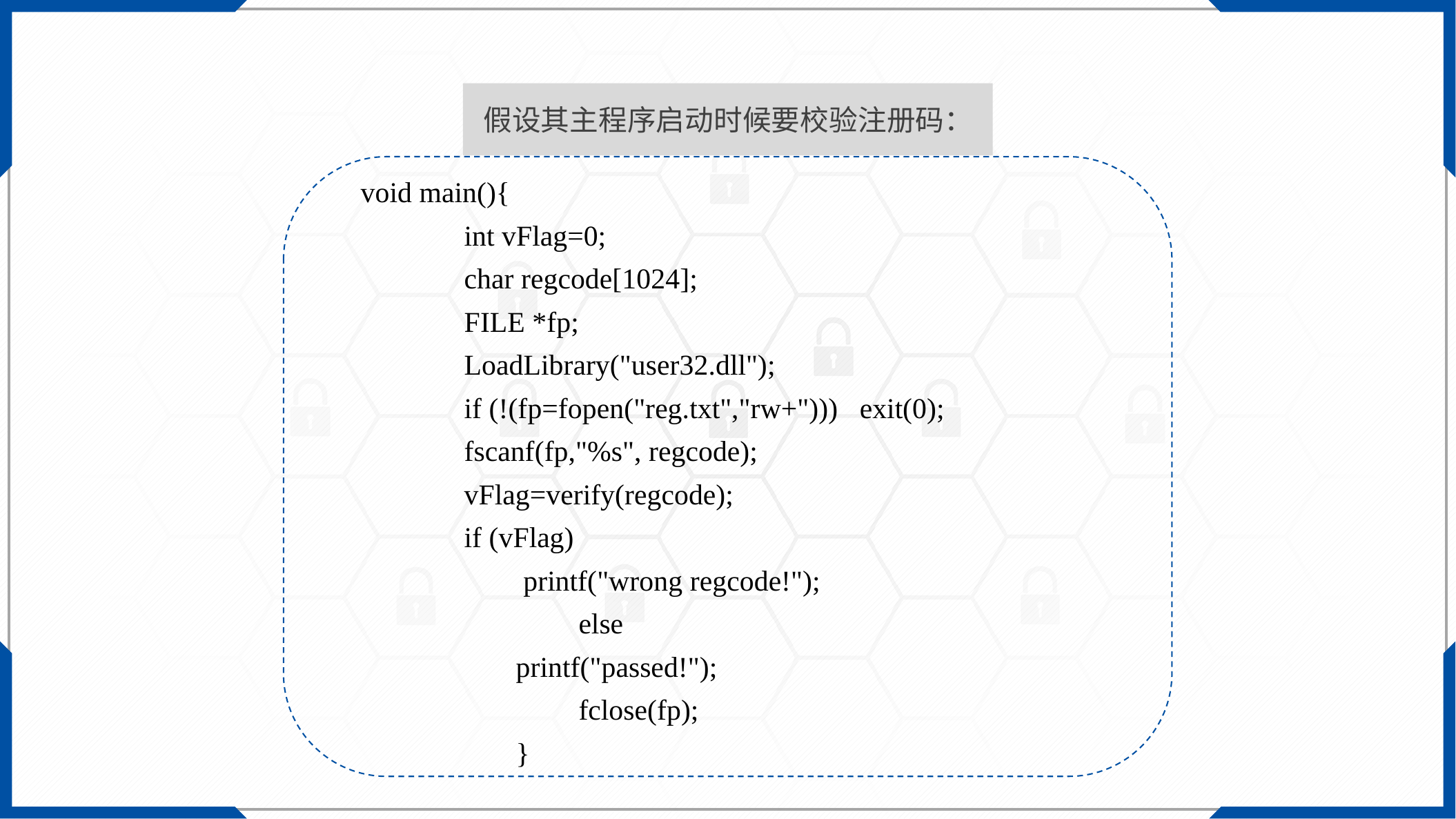

假设其主程序启动时候要校验注册码：

void main(){
	int vFlag=0;
	char regcode[1024];
	FILE *fp;
	LoadLibrary("user32.dll");
	if (!(fp=fopen("reg.txt","rw+")))   exit(0);
	fscanf(fp,"%s", regcode);
	vFlag=verify(regcode);
	if (vFlag)
 printf("wrong regcode!");
	else
printf("passed!");
	fclose(fp);
}